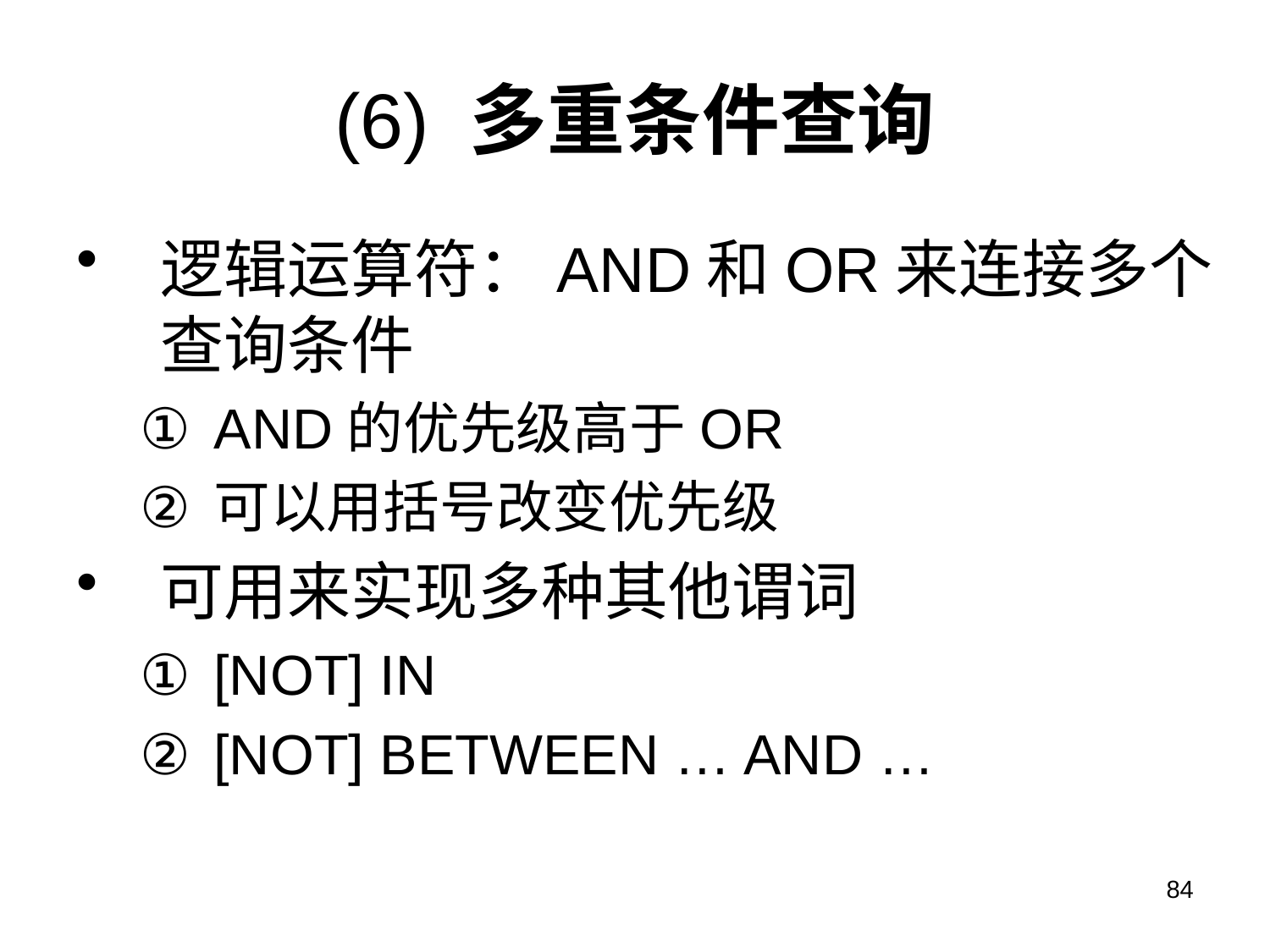

# (6) 多重条件查询
逻辑运算符：AND和OR来连接多个查询条件
AND的优先级高于OR
可以用括号改变优先级
可用来实现多种其他谓词
[NOT] IN
[NOT] BETWEEN … AND …
84